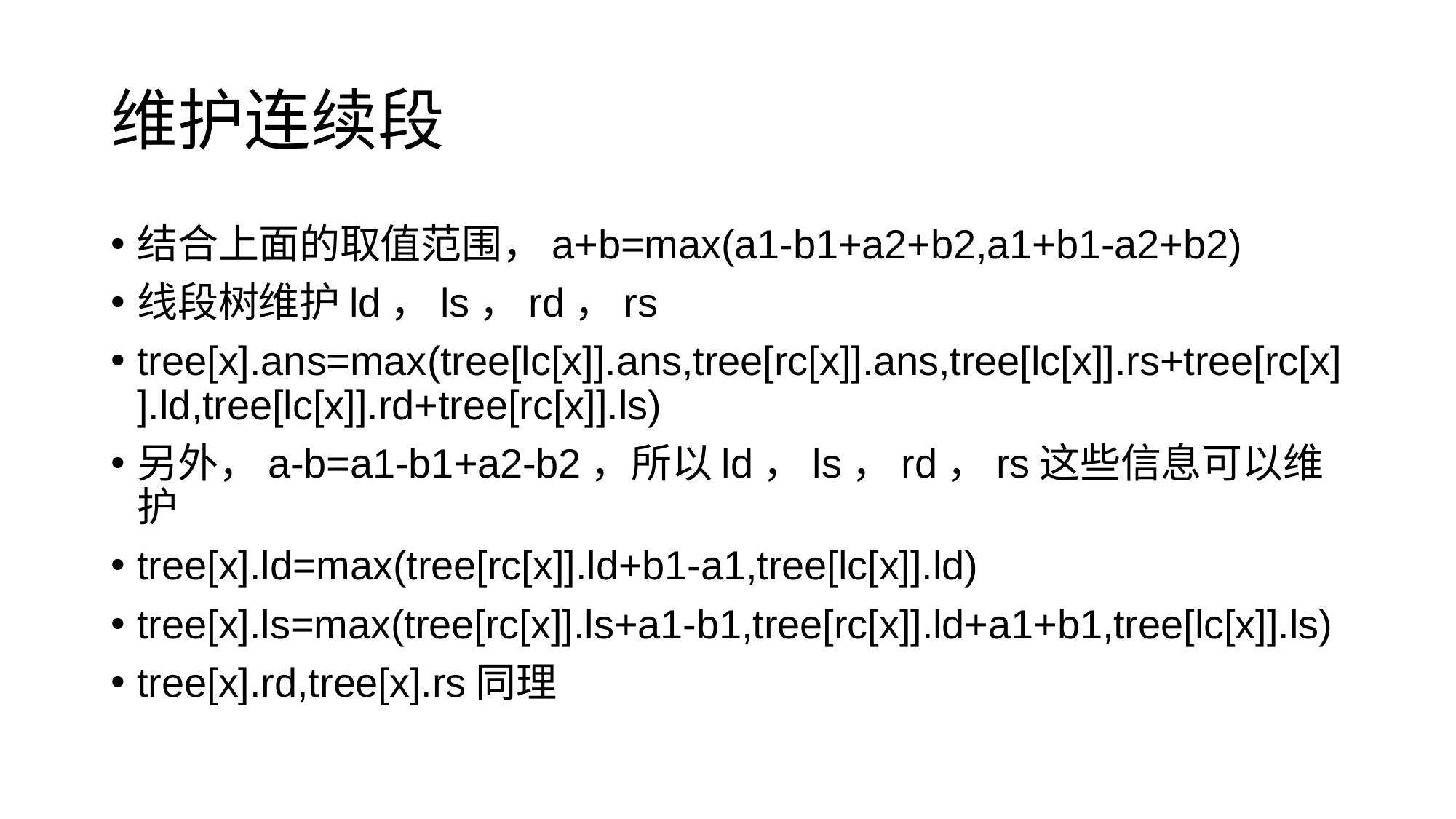

# 维护连续段
结合上面的取值范围，a+b=max(a1-b1+a2+b2,a1+b1-a2+b2)
线段树维护ld，ls，rd，rs
tree[x].ans=max(tree[lc[x]].ans,tree[rc[x]].ans,tree[lc[x]].rs+tree[rc[x]].ld,tree[lc[x]].rd+tree[rc[x]].ls)
另外，a-b=a1-b1+a2-b2，所以ld，ls，rd，rs这些信息可以维护
tree[x].ld=max(tree[rc[x]].ld+b1-a1,tree[lc[x]].ld)
tree[x].ls=max(tree[rc[x]].ls+a1-b1,tree[rc[x]].ld+a1+b1,tree[lc[x]].ls)
tree[x].rd,tree[x].rs同理